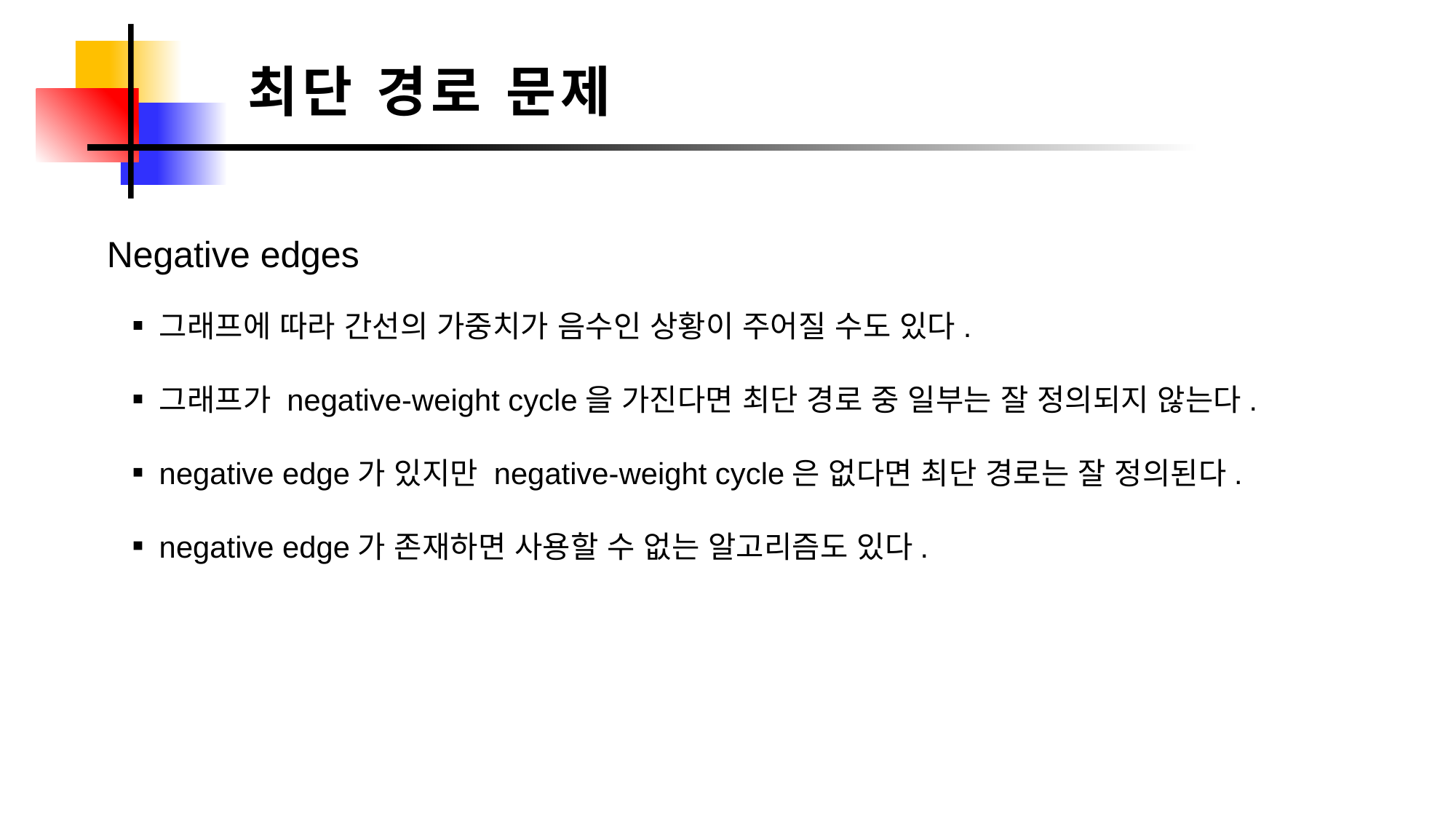

최단 경로 문제
Negative edges
그래프에 따라 간선의 가중치가 음수인 상황이 주어질 수도 있다.

그래프가 negative-weight cycle을 가진다면 최단 경로 중 일부는 잘 정의되지 않는다.

negative edge가 있지만 negative-weight cycle은 없다면 최단 경로는 잘 정의된다.

negative edge가 존재하면 사용할 수 없는 알고리즘도 있다.